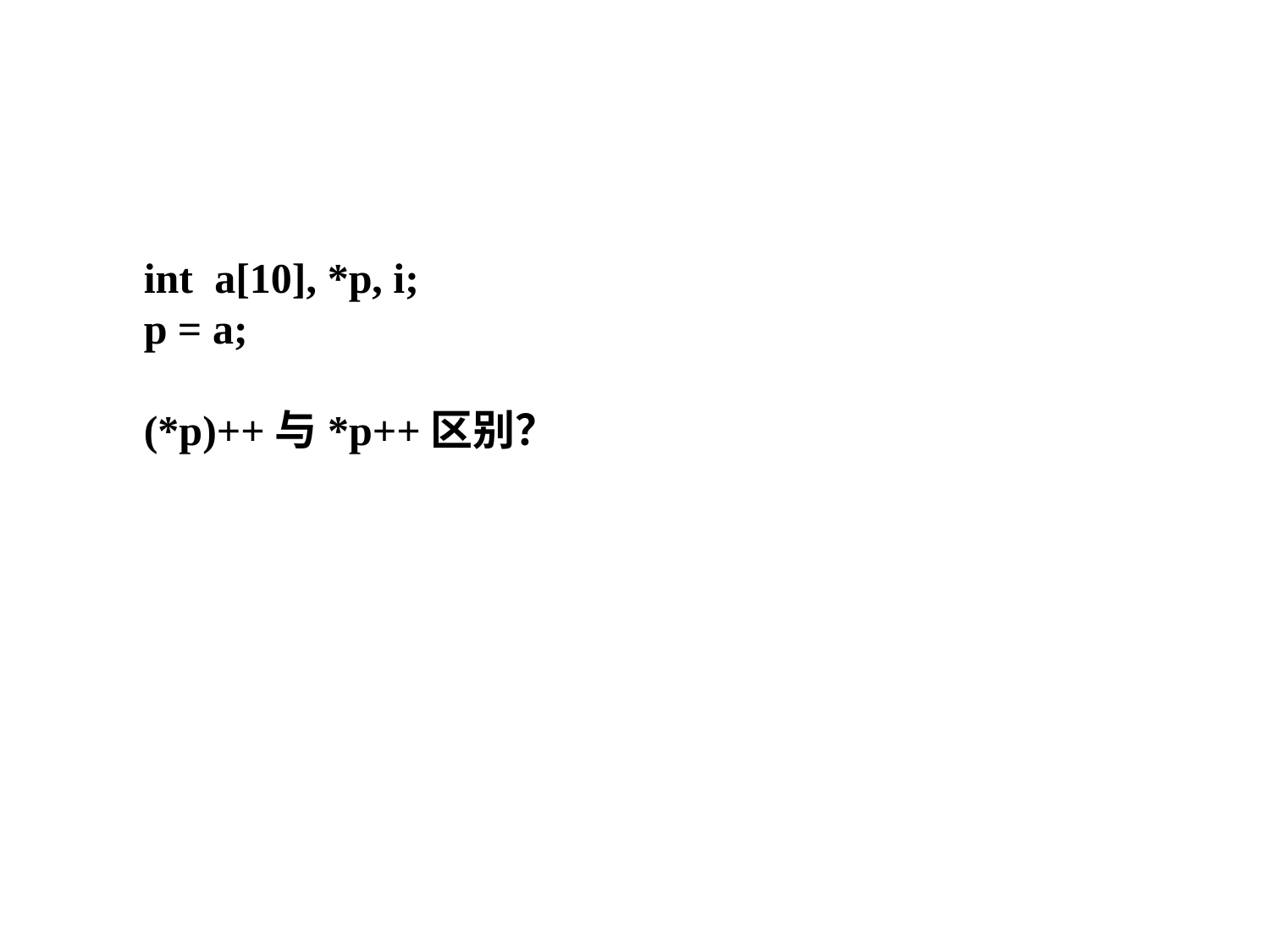

int  a[10], *p, i;
p = a;

(*p)++与*p++区别？